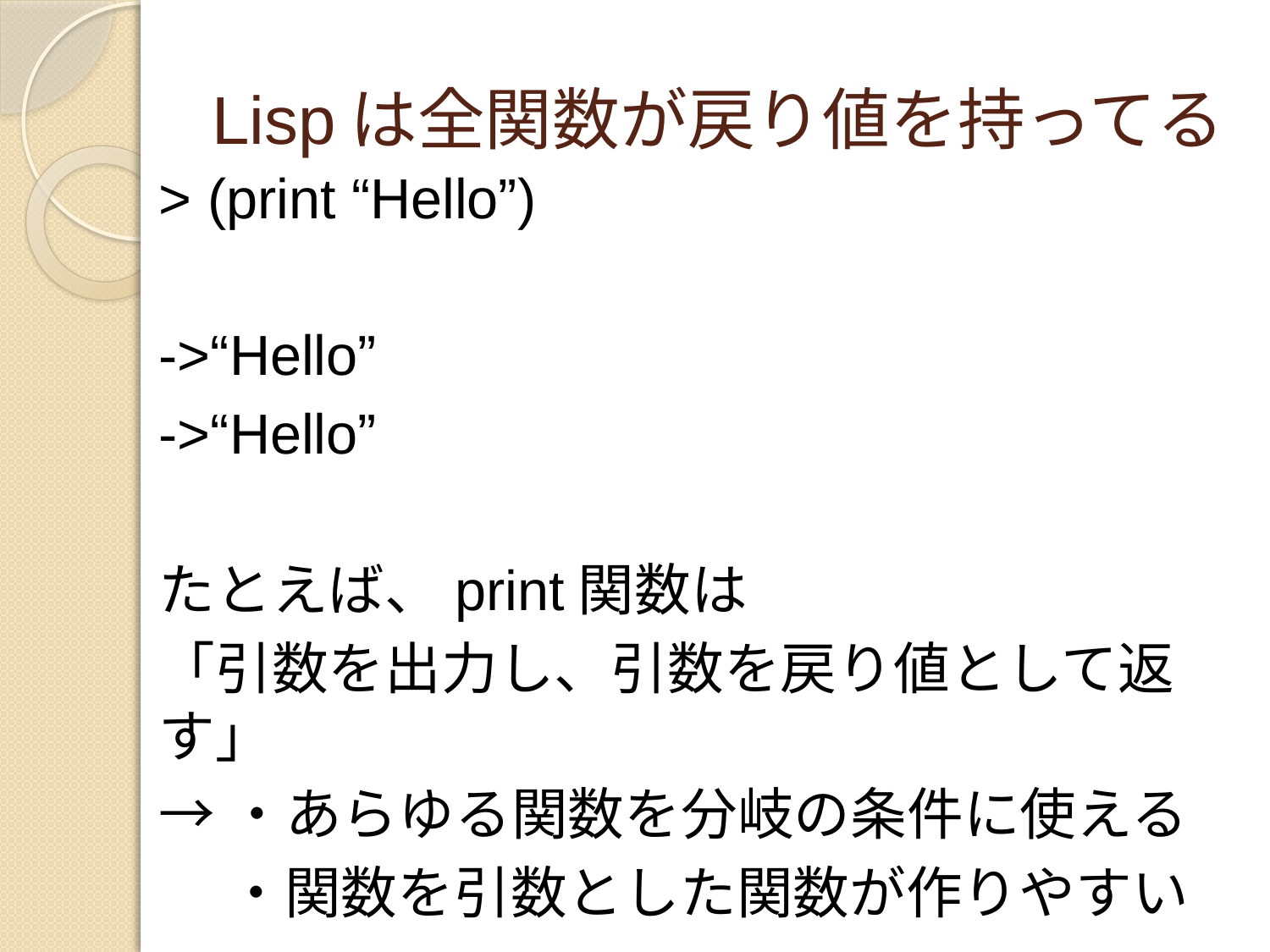

# Lispは全関数が戻り値を持ってる
> (print “Hello”)

->“Hello”
->“Hello”

たとえば、print関数は
「引数を出力し、引数を戻り値として返す」
→・あらゆる関数を分岐の条件に使える
　 ・関数を引数とした関数が作りやすい